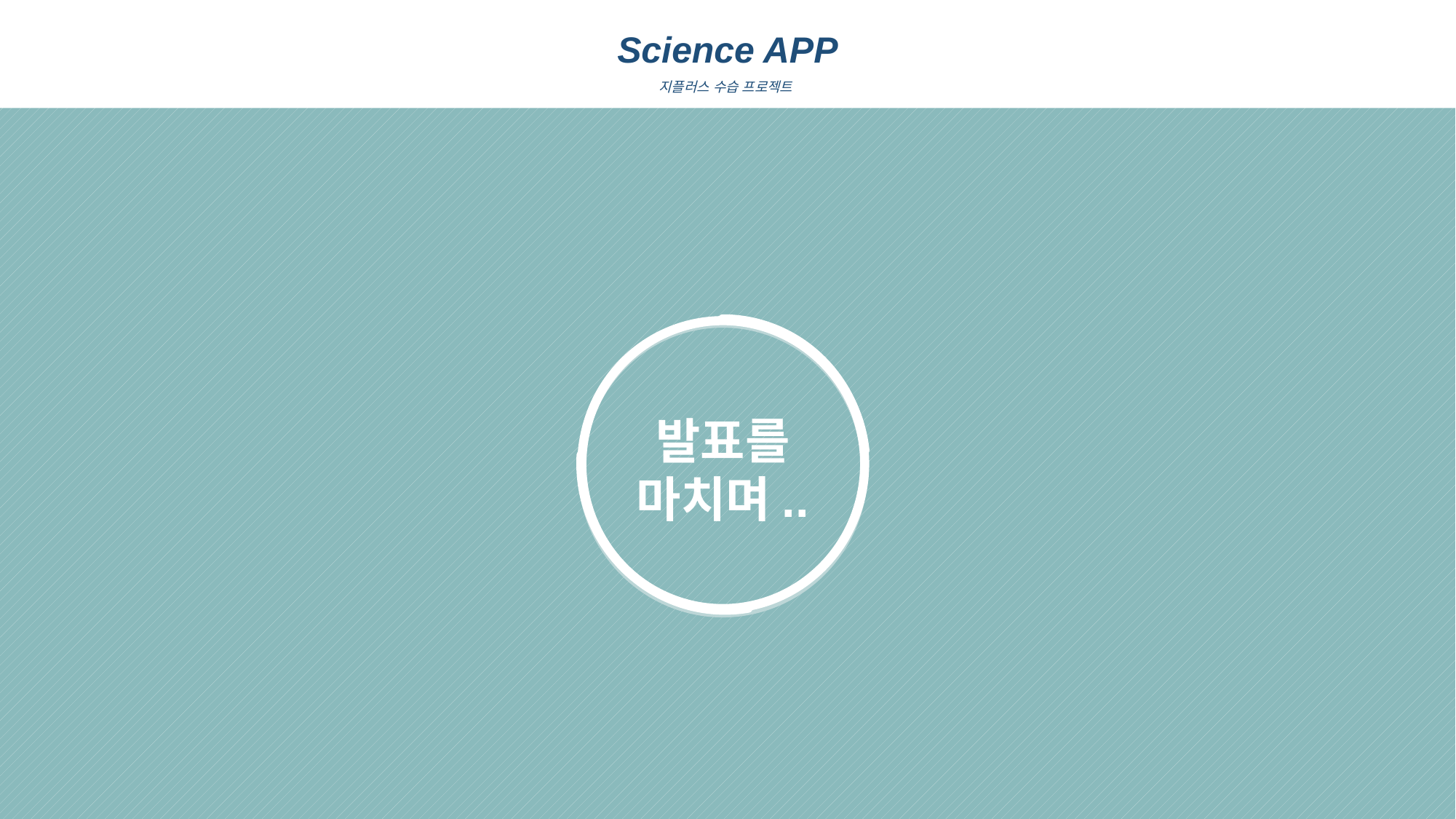

Science APP
지플러스 수습 프로젝트

발표를
마치며..